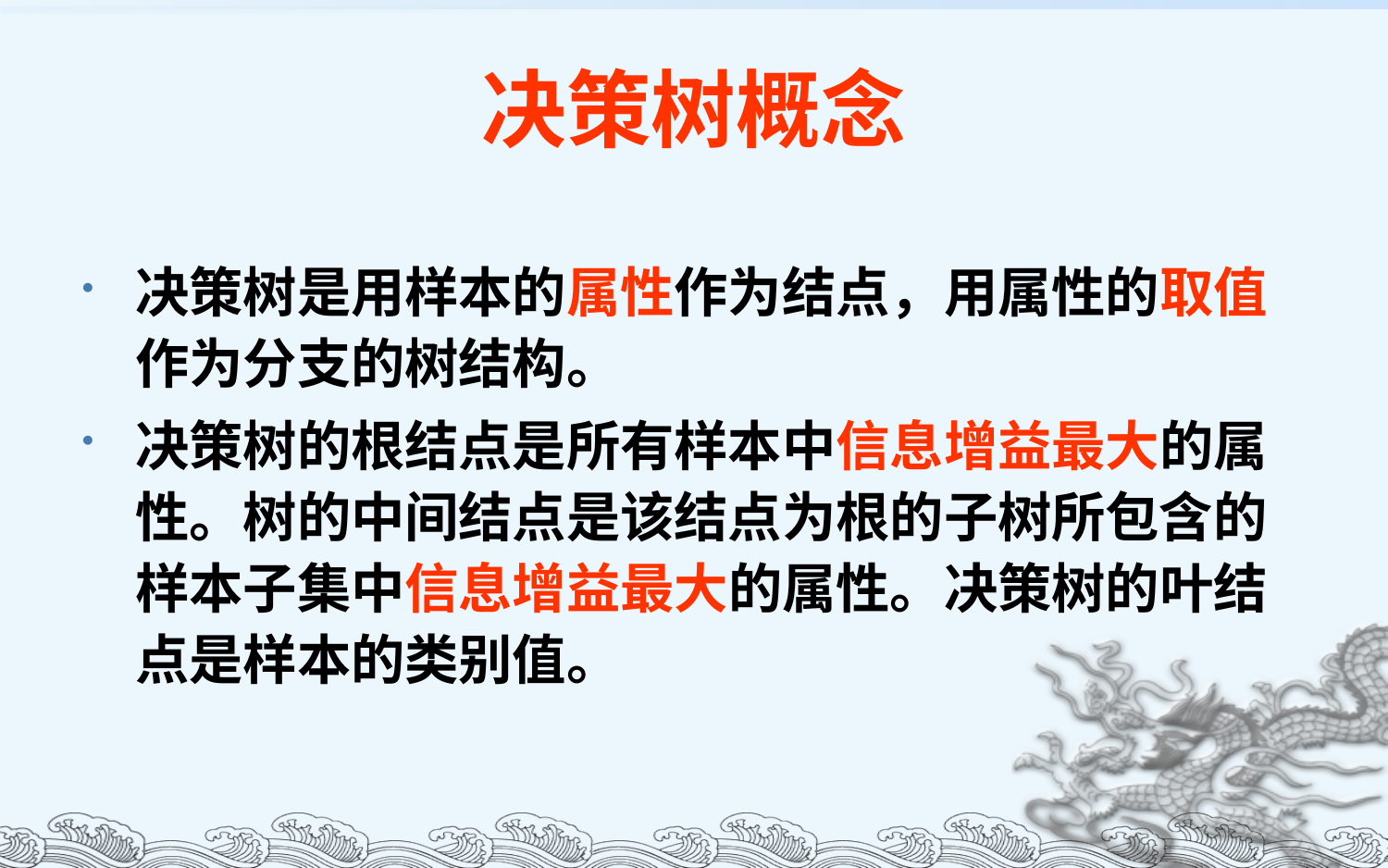

# 决策树概念

决策树是用样本的属性作为结点，用属性的取值作为分支的树结构。
决策树的根结点是所有样本中信息增益最大的属性。树的中间结点是该结点为根的子树所包含的样本子集中信息增益最大的属性。决策树的叶结点是样本的类别值。